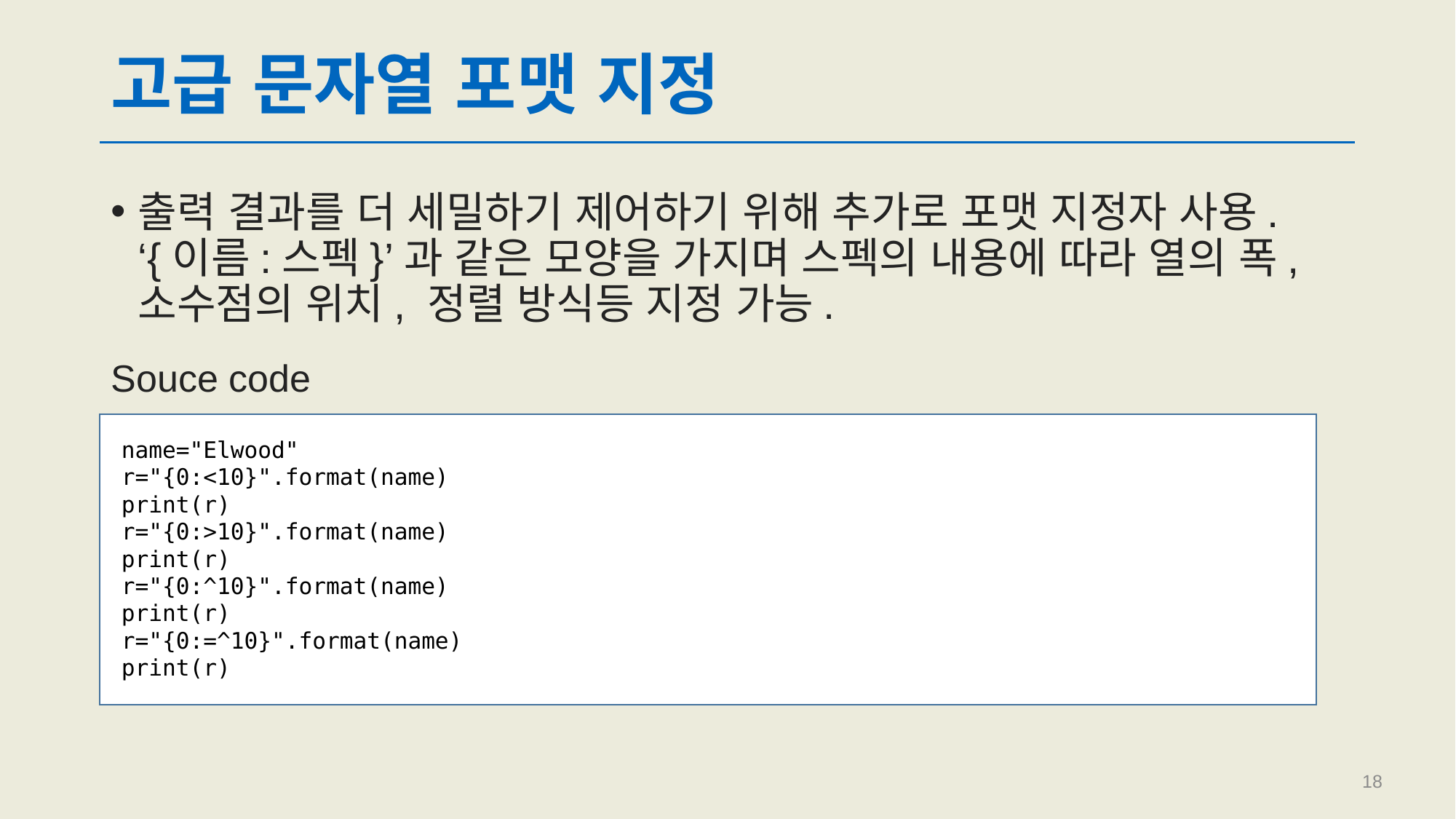

# 고급 문자열 포맷 지정
출력 결과를 더 세밀하기 제어하기 위해 추가로 포맷 지정자 사용. ‘{이름:스펙}’과 같은 모양을 가지며 스펙의 내용에 따라 열의 폭, 소수점의 위치, 정렬 방식등 지정 가능.
Souce code
name="Elwood"
r="{0:<10}".format(name)
print(r)
r="{0:>10}".format(name)
print(r)
r="{0:^10}".format(name)
print(r)
r="{0:=^10}".format(name)
print(r)
18